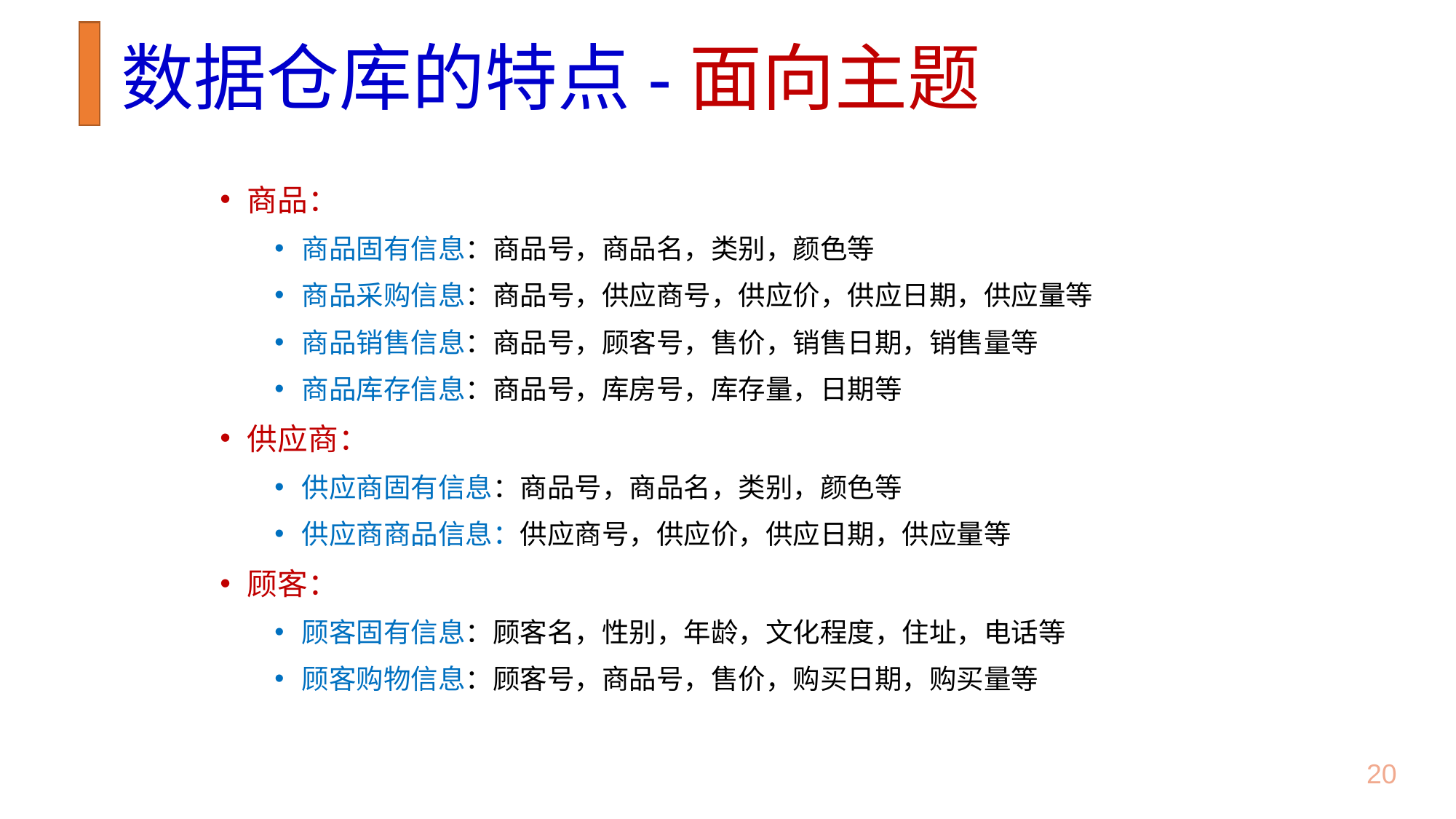

# 数据仓库的特点-面向主题
商品：
商品固有信息：商品号，商品名，类别，颜色等
商品采购信息：商品号，供应商号，供应价，供应日期，供应量等
商品销售信息：商品号，顾客号，售价，销售日期，销售量等
商品库存信息：商品号，库房号，库存量，日期等
供应商：
供应商固有信息：商品号，商品名，类别，颜色等
供应商商品信息：供应商号，供应价，供应日期，供应量等
顾客：
顾客固有信息：顾客名，性别，年龄，文化程度，住址，电话等
顾客购物信息：顾客号，商品号，售价，购买日期，购买量等
20